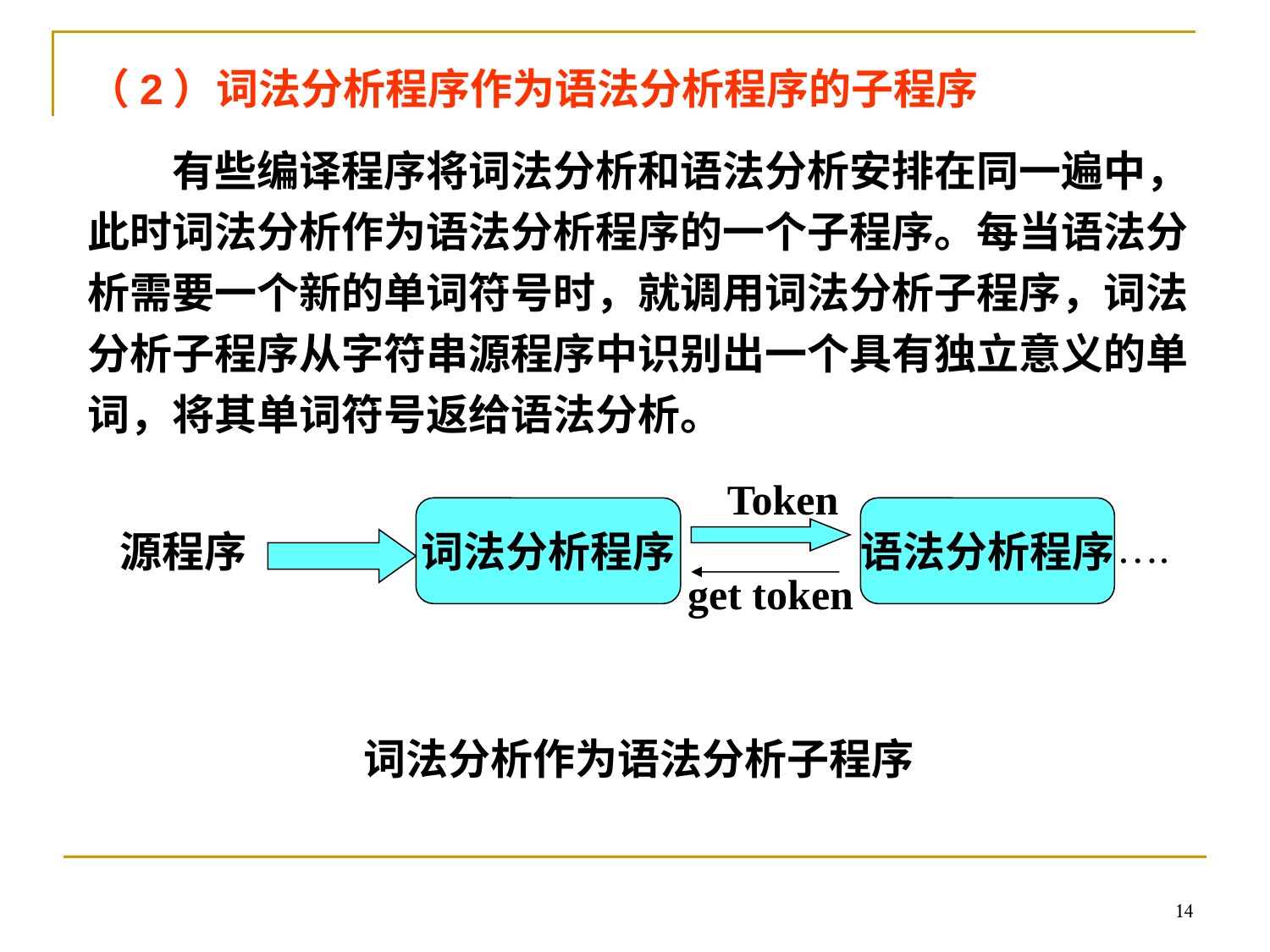

（2）词法分析程序作为语法分析程序的子程序
　　有些编译程序将词法分析和语法分析安排在同一遍中，此时词法分析作为语法分析程序的一个子程序。每当语法分析需要一个新的单词符号时，就调用词法分析子程序，词法分析子程序从字符串源程序中识别出一个具有独立意义的单词，将其单词符号返给语法分析。
Token
源程序
词法分析程序
语法分析程序
….

get token

         词法分析作为语法分析子程序
14